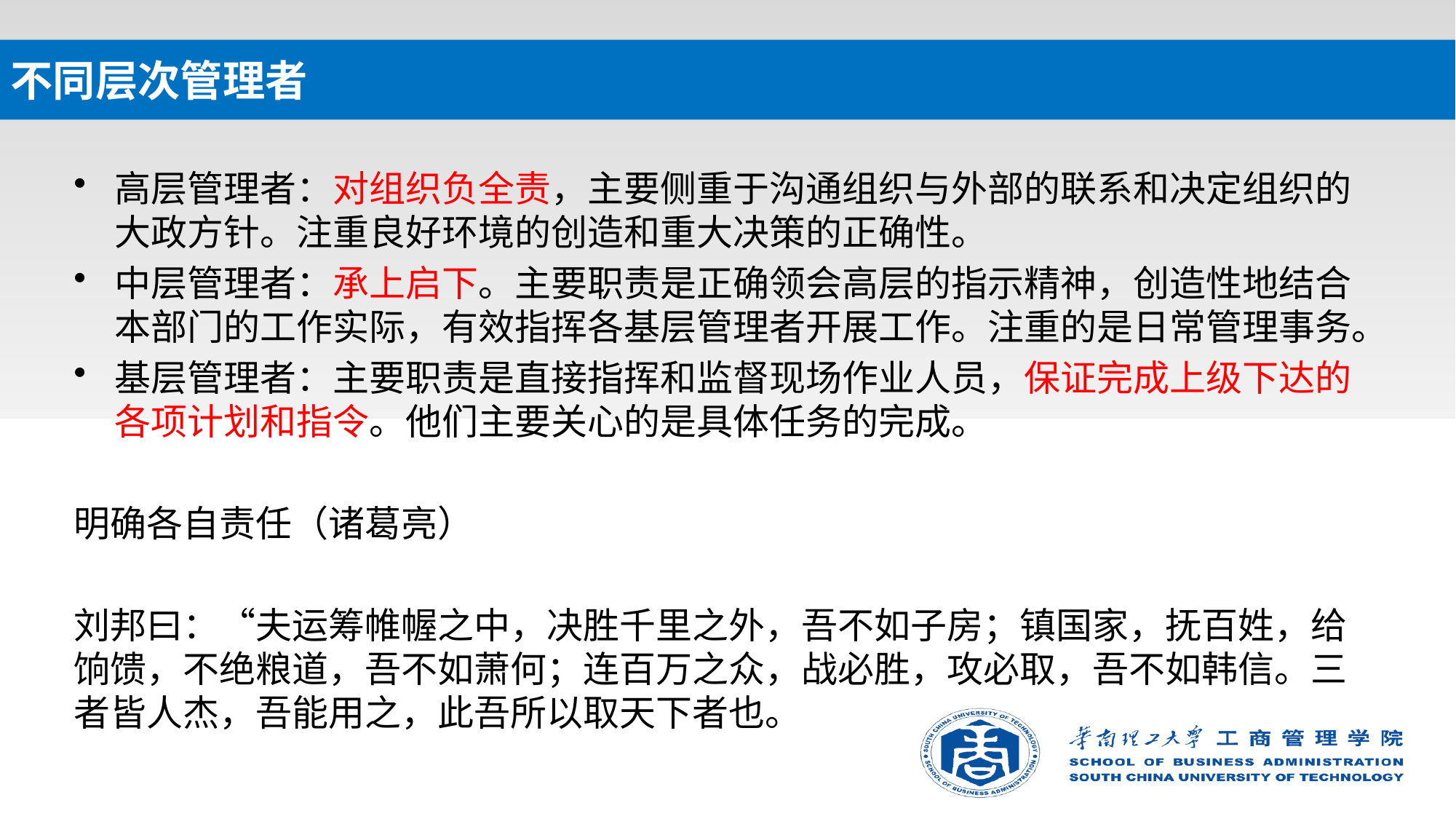

# 不同层次管理者
高层管理者：对组织负全责，主要侧重于沟通组织与外部的联系和决定组织的大政方针。注重良好环境的创造和重大决策的正确性。
中层管理者：承上启下。主要职责是正确领会高层的指示精神，创造性地结合本部门的工作实际，有效指挥各基层管理者开展工作。注重的是日常管理事务。
基层管理者：主要职责是直接指挥和监督现场作业人员，保证完成上级下达的各项计划和指令。他们主要关心的是具体任务的完成。

明确各自责任（诸葛亮）

刘邦曰：“夫运筹帷幄之中，决胜千里之外，吾不如子房；镇国家，抚百姓，给饷馈，不绝粮道，吾不如萧何；连百万之众，战必胜，攻必取，吾不如韩信。三者皆人杰，吾能用之，此吾所以取天下者也。